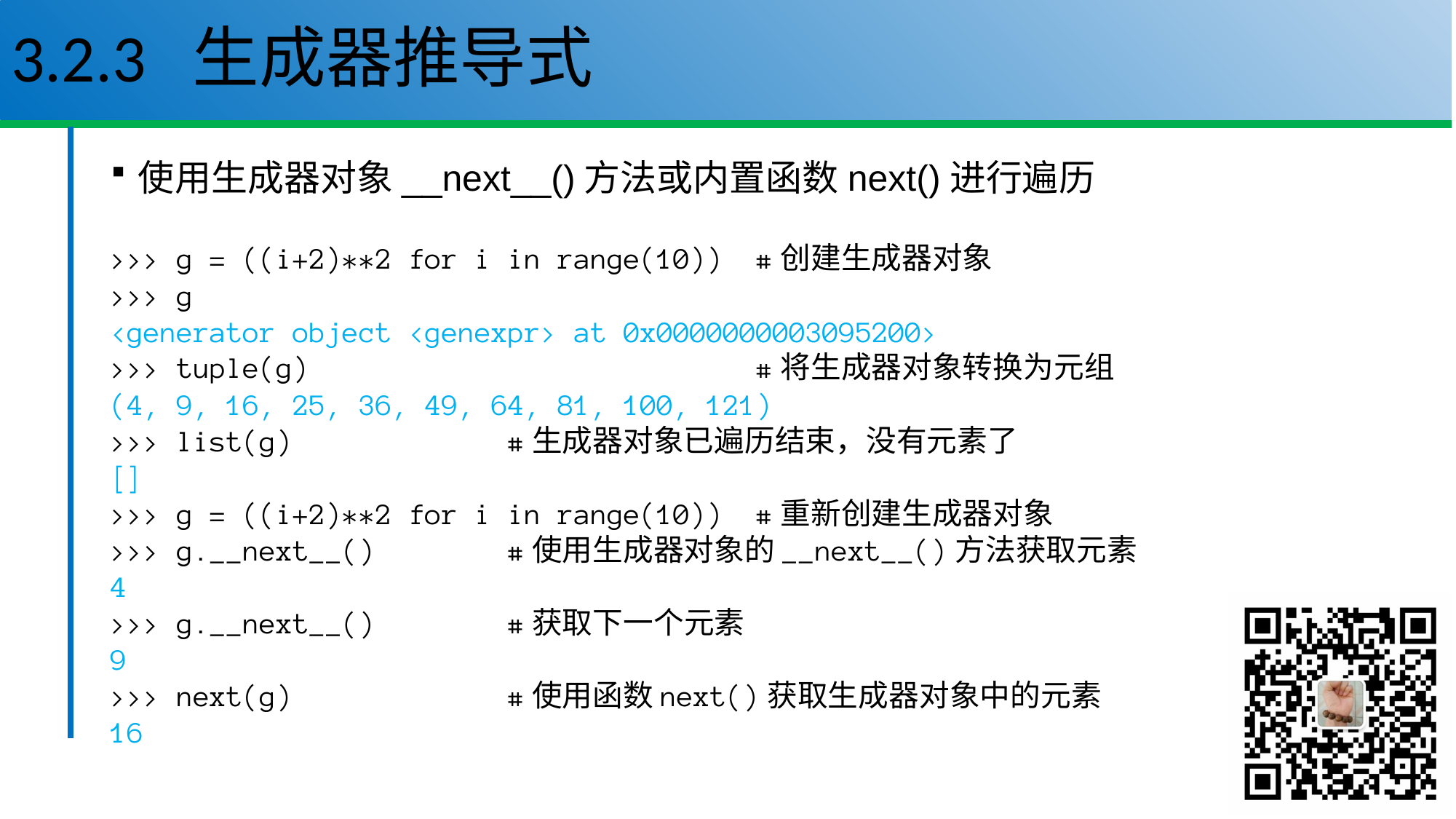

# 3.2.3  生成器推导式
使用生成器对象__next__()方法或内置函数next()进行遍历

>>> g = ((i+2)**2 for i in range(10))  #创建生成器对象
>>> g
<generator object <genexpr> at 0x0000000003095200>
>>> tuple(g)                           #将生成器对象转换为元组
(4, 9, 16, 25, 36, 49, 64, 81, 100, 121)
>>> list(g)             #生成器对象已遍历结束，没有元素了
[]
>>> g = ((i+2)**2 for i in range(10))  #重新创建生成器对象
>>> g.__next__()        #使用生成器对象的__next__()方法获取元素
4
>>> g.__next__()        #获取下一个元素
9
>>> next(g)             #使用函数next()获取生成器对象中的元素
16
48